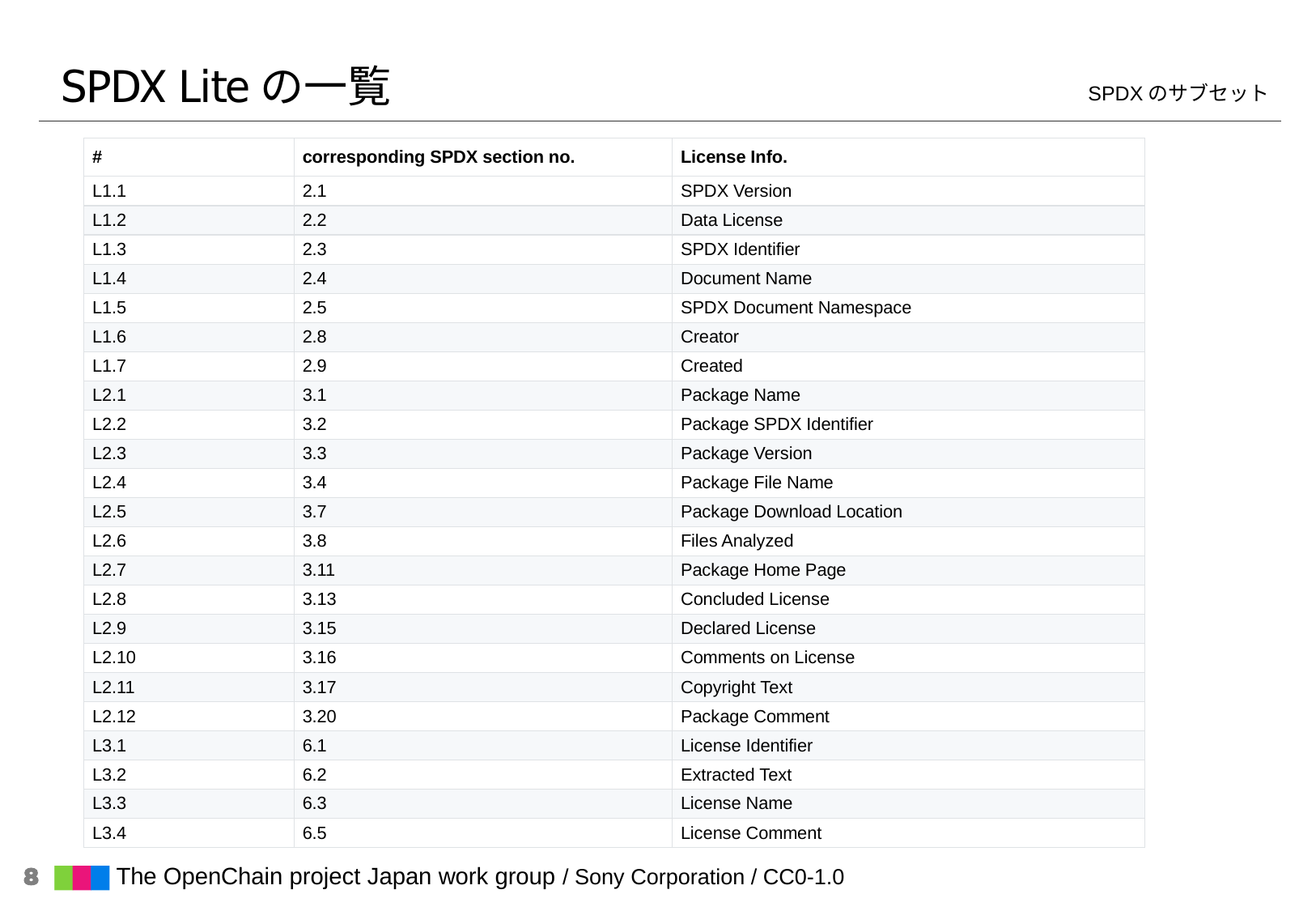

# SPDX Liteの一覧
SPDXのサブセット
| # | corresponding SPDX section no. | License Info. |
| --- | --- | --- |
| L1.1 | 2.1 | SPDX Version |
| L1.2 | 2.2 | Data License |
| L1.3 | 2.3 | SPDX Identifier |
| L1.4 | 2.4 | Document Name |
| L1.5 | 2.5 | SPDX Document Namespace |
| L1.6 | 2.8 | Creator |
| L1.7 | 2.9 | Created |
| L2.1 | 3.1 | Package Name |
| L2.2 | 3.2 | Package SPDX Identifier |
| L2.3 | 3.3 | Package Version |
| L2.4 | 3.4 | Package File Name |
| L2.5 | 3.7 | Package Download Location |
| L2.6 | 3.8 | Files Analyzed |
| L2.7 | 3.11 | Package Home Page |
| L2.8 | 3.13 | Concluded License |
| L2.9 | 3.15 | Declared License |
| L2.10 | 3.16 | Comments on License |
| L2.11 | 3.17 | Copyright Text |
| L2.12 | 3.20 | Package Comment |
| L3.1 | 6.1 | License Identifier |
| L3.2 | 6.2 | Extracted Text |
| L3.3 | 6.3 | License Name |
| L3.4 | 6.5 | License Comment |